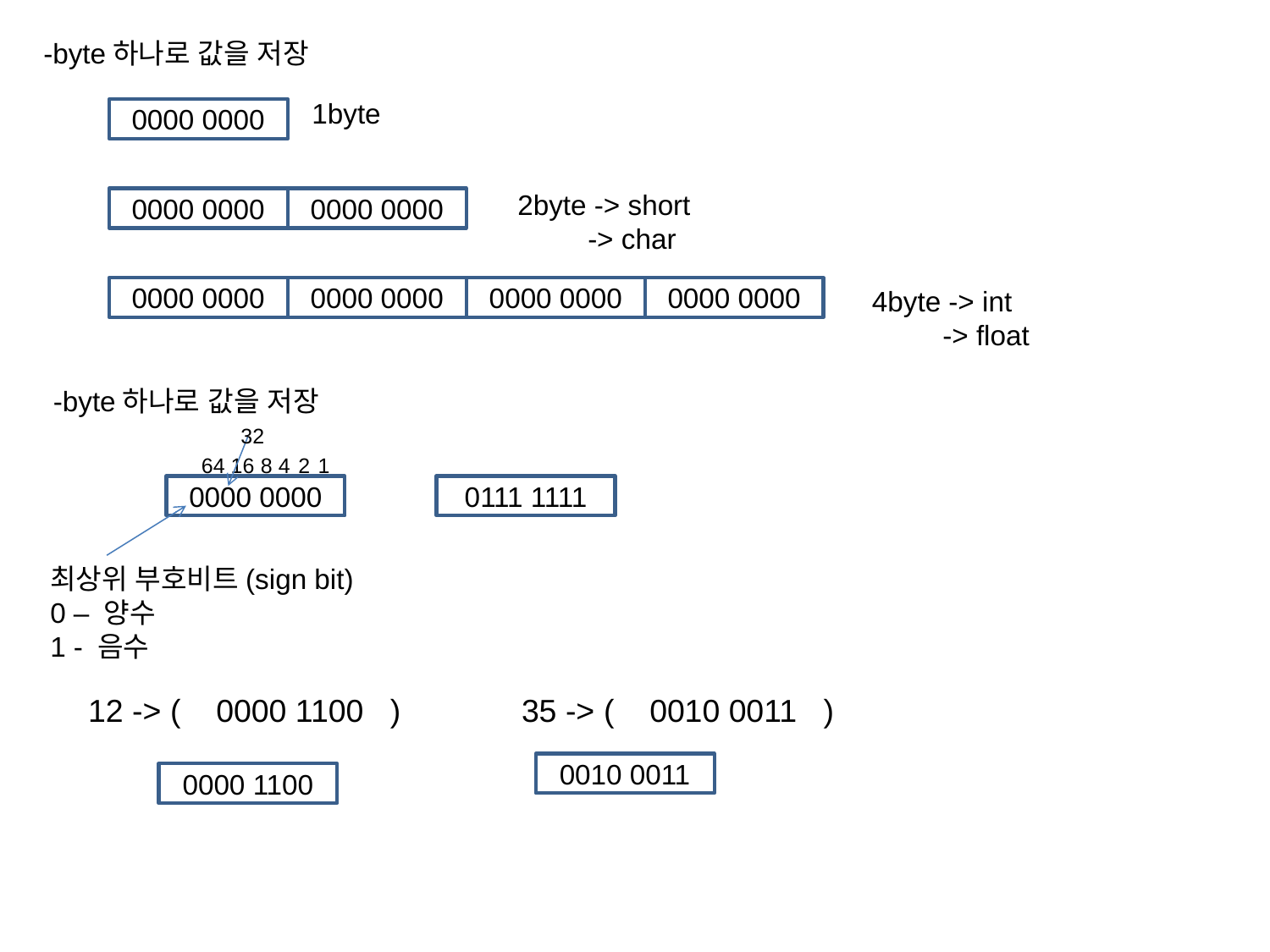

-byte하나로 값을 저장
1byte
0000 0000
2byte -> short
         -> char
0000 0000
0000 0000
0000 0000
0000 0000
0000 0000
0000 0000
4byte -> int
         -> float
-byte하나로 값을 저장
32
64
16
8
4
2
1
0000 0000
0111 1111
최상위 부호비트(sign bit)
0 – 양수
1 - 음수
12 -> (    0000 1100   )
35 -> (    0010 0011   )
0010 0011
0000 1100